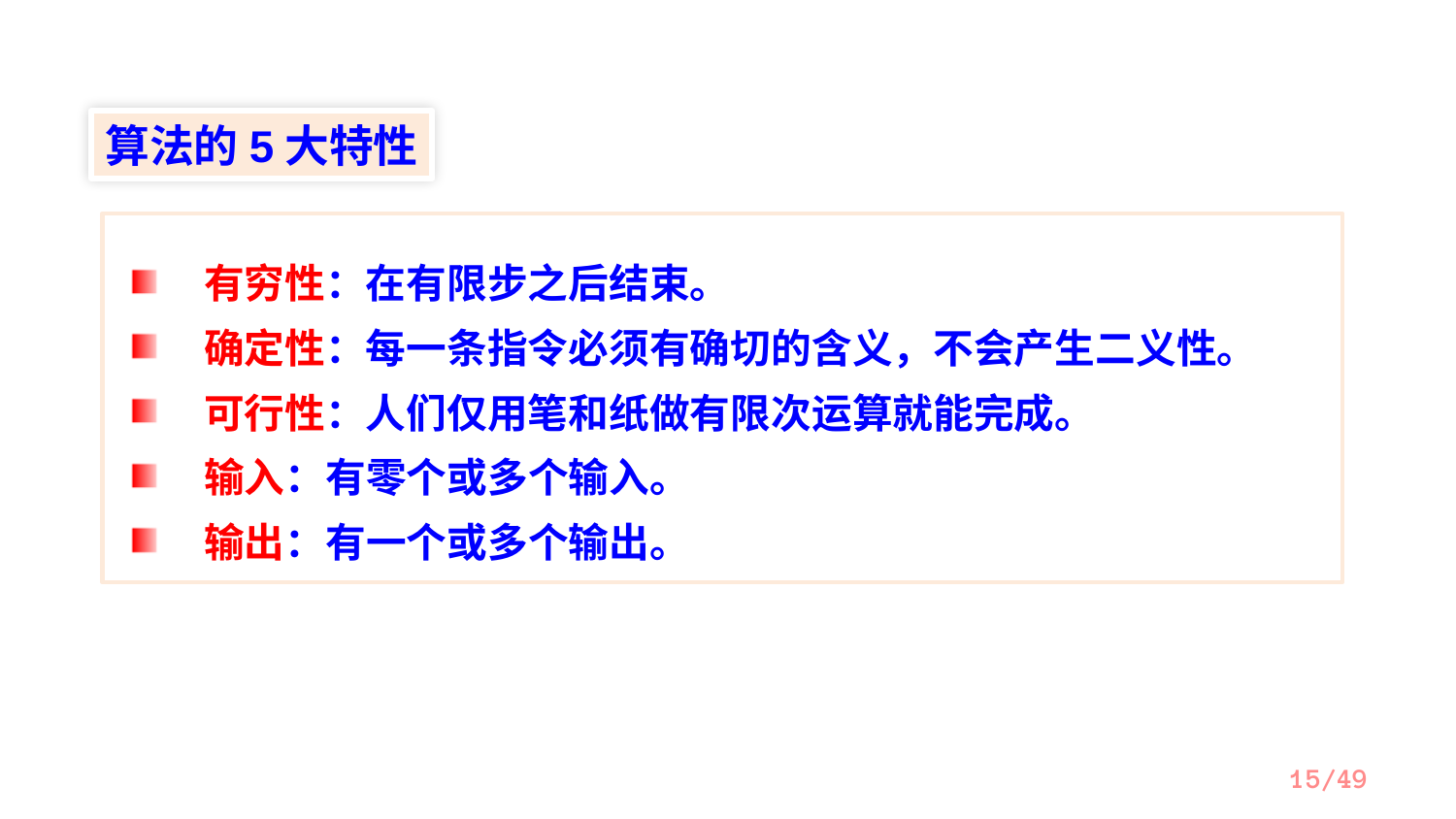

算法的5大特性
有穷性：在有限步之后结束。
确定性：每一条指令必须有确切的含义，不会产生二义性。
可行性：人们仅用笔和纸做有限次运算就能完成。
输入：有零个或多个输入。
输出：有一个或多个输出。
15/49